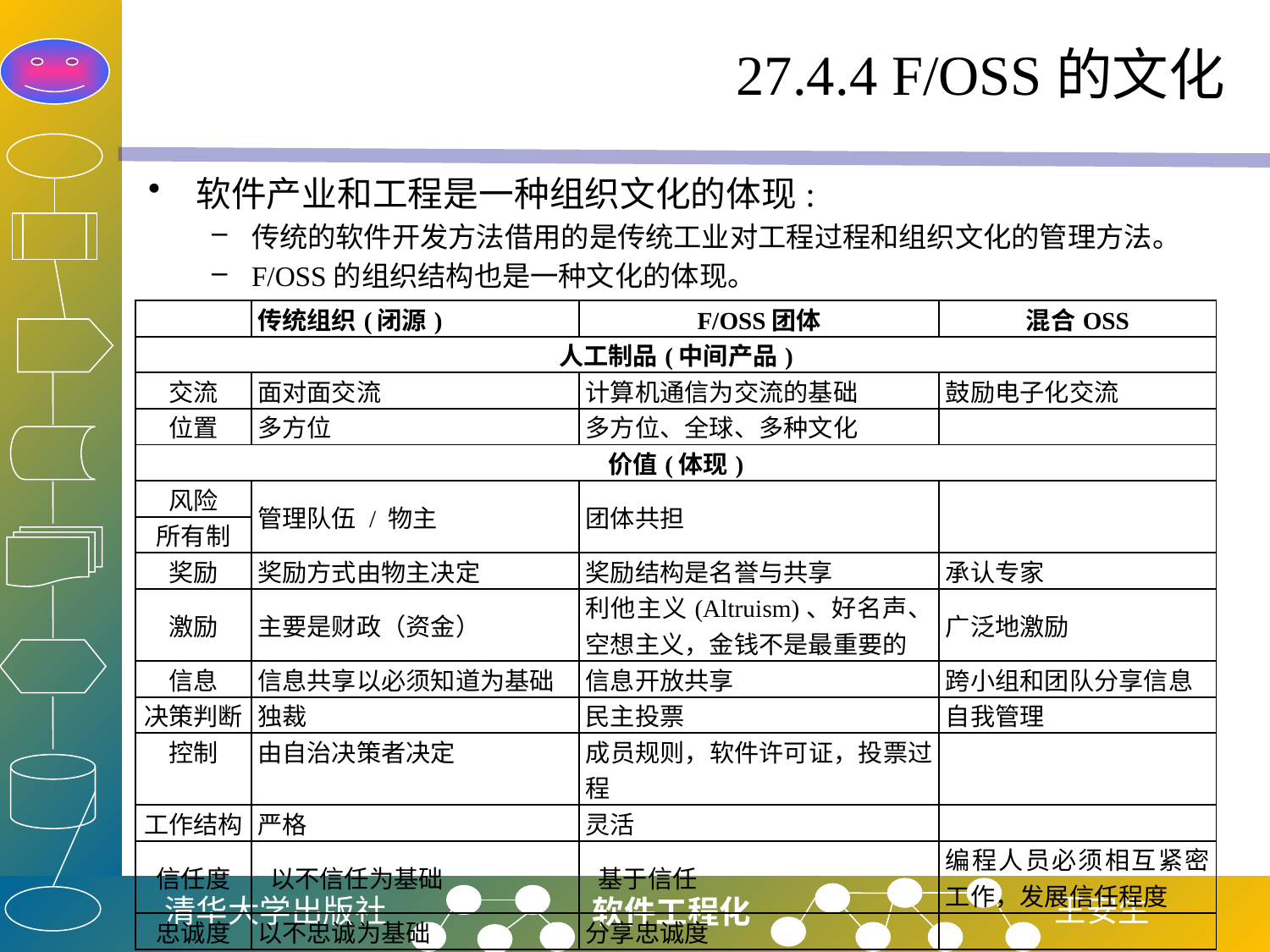

# 27.4.4 F/OSS的文化
软件产业和工程是一种组织文化的体现:
传统的软件开发方法借用的是传统工业对工程过程和组织文化的管理方法。
F/OSS的组织结构也是一种文化的体现。
|  | 传统组织(闭源) | F/OSS团体 | 混合OSS |
| --- | --- | --- | --- |
| 人工制品(中间产品) |  |  |  |
| 交流 | 面对面交流 | 计算机通信为交流的基础 | 鼓励电子化交流 |
| 位置 | 多方位 | 多方位、全球、多种文化 |  |
| 价值(体现) |  |  |  |
| 风险 | 管理队伍 / 物主 | 团体共担 |  |
| 所有制 |  |  |  |
| 奖励 | 奖励方式由物主决定 | 奖励结构是名誉与共享 | 承认专家 |
| 激励 | 主要是财政（资金） | 利他主义(Altruism)、好名声、空想主义，金钱不是最重要的 | 广泛地激励 |
| 信息 | 信息共享以必须知道为基础 | 信息开放共享 | 跨小组和团队分享信息 |
| 决策判断 | 独裁 | 民主投票 | 自我管理 |
| 控制 | 由自治决策者决定 | 成员规则，软件许可证，投票过程 |  |
| 工作结构 | 严格 | 灵活 |  |
| 信任度 | 以不信任为基础 | 基于信任 | 编程人员必须相互紧密工作，发展信任程度 |
| 忠诚度 | 以不忠诚为基础 | 分享忠诚度 |  |